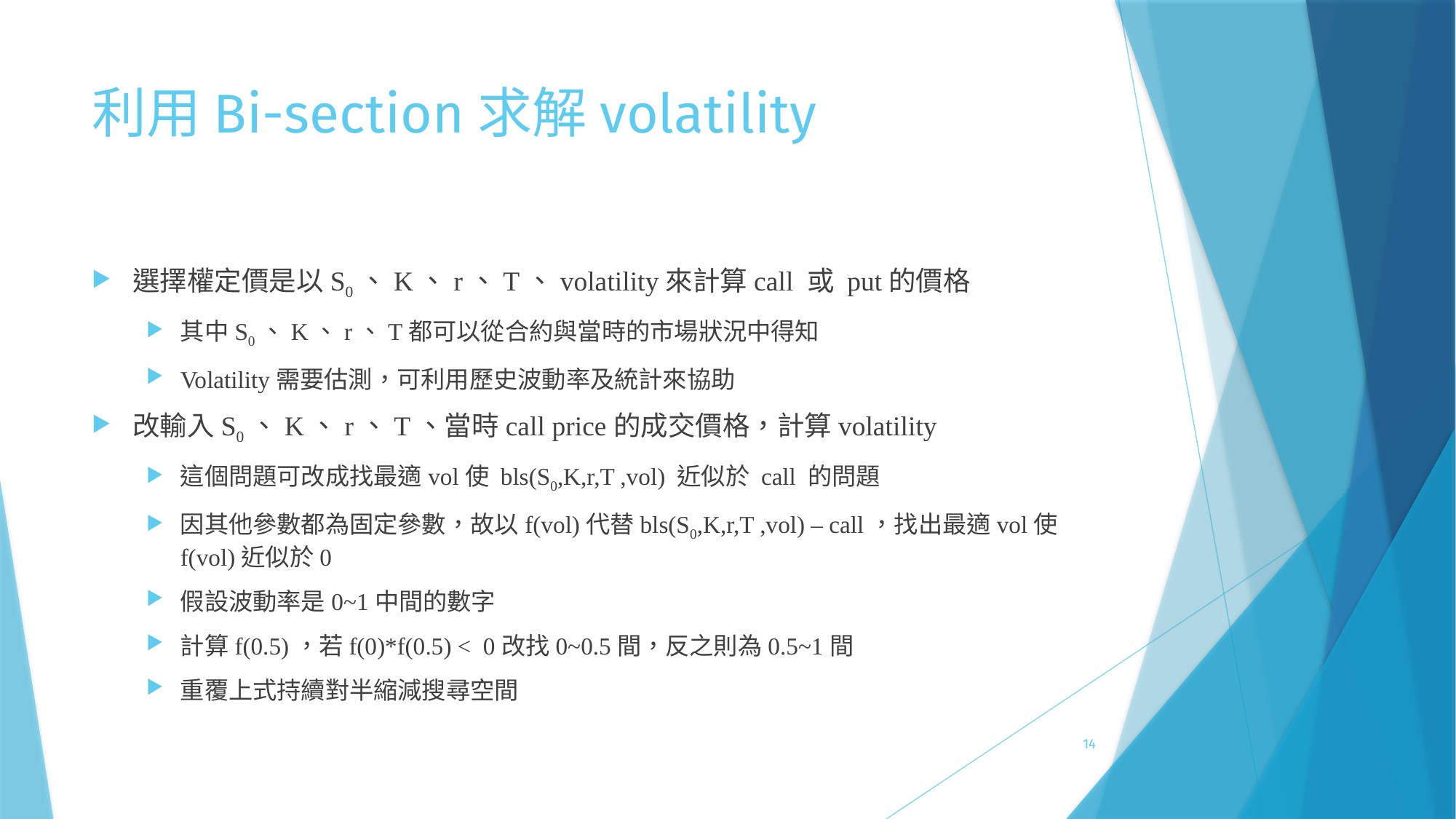

# 利用Bi-section求解volatility
選擇權定價是以S0、K、r、T、volatility來計算call 或 put的價格
其中S0、K、r、T都可以從合約與當時的市場狀況中得知
Volatility需要估測，可利用歷史波動率及統計來協助
改輸入S0、K、r、T、當時call price的成交價格，計算volatility
這個問題可改成找最適vol使 bls(S0,K,r,T ,vol) 近似於 call 的問題
因其他參數都為固定參數，故以f(vol)代替bls(S0,K,r,T ,vol) – call，找出最適vol使f(vol)近似於0
假設波動率是0~1中間的數字
計算f(0.5)，若f(0)*f(0.5) <  0改找0~0.5間，反之則為0.5~1間
重覆上式持續對半縮減搜尋空間
14